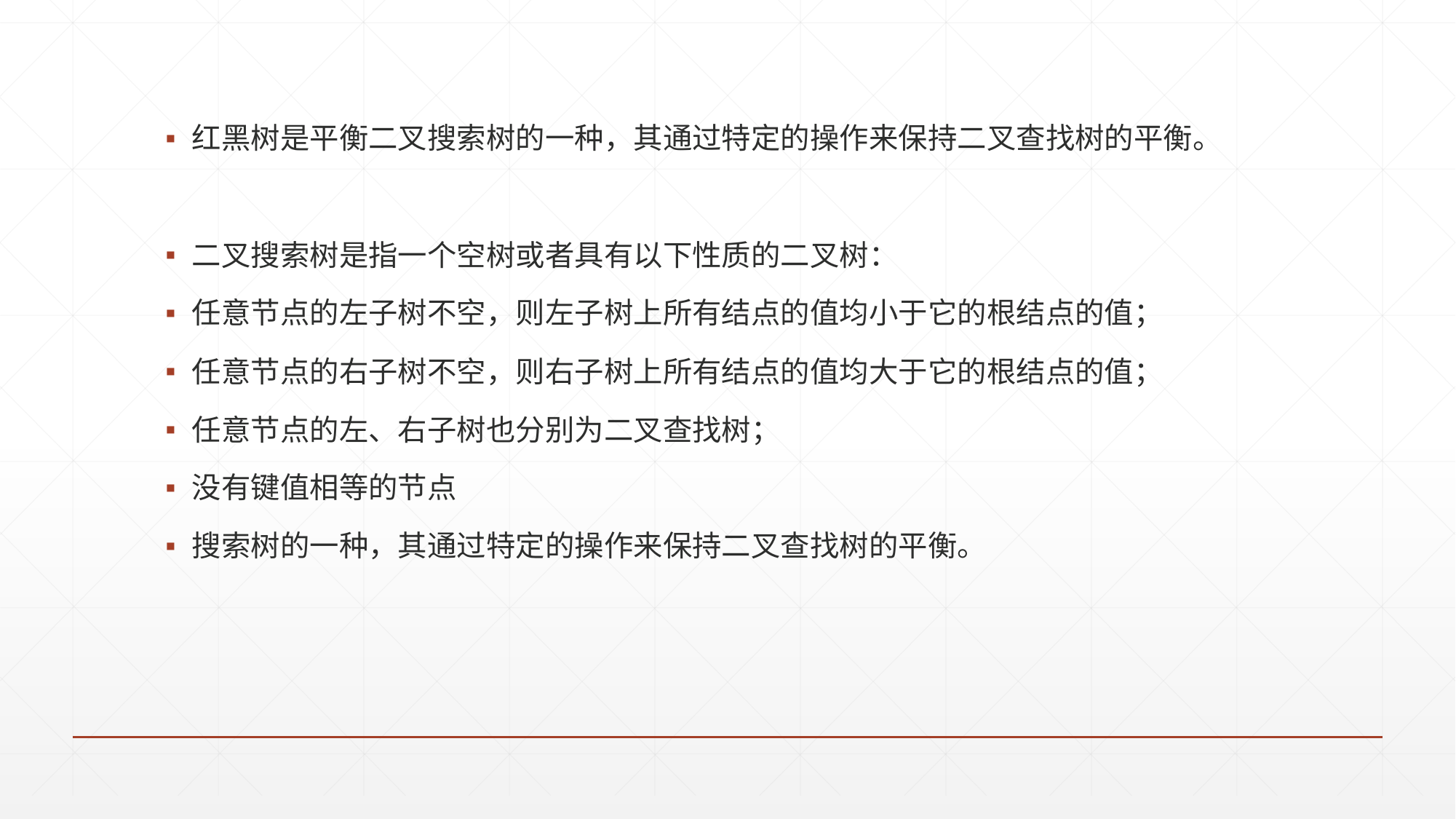

红黑树是平衡二叉搜索树的一种，其通过特定的操作来保持二叉查找树的平衡。

二叉搜索树是指一个空树或者具有以下性质的二叉树：
任意节点的左子树不空，则左子树上所有结点的值均小于它的根结点的值；
任意节点的右子树不空，则右子树上所有结点的值均大于它的根结点的值；
任意节点的左、右子树也分别为二叉查找树；
没有键值相等的节点
搜索树的一种，其通过特定的操作来保持二叉查找树的平衡。